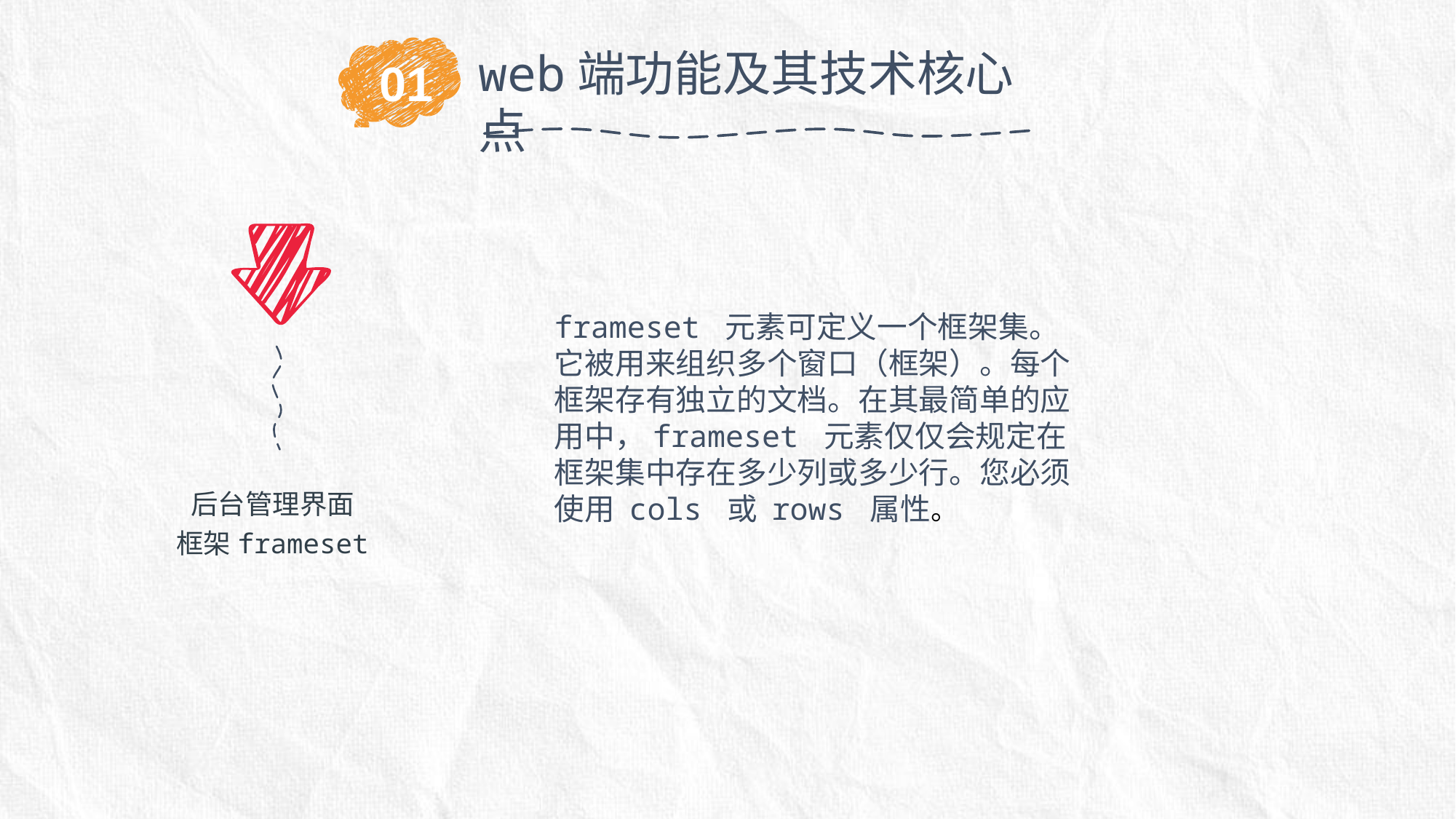

web端功能及其技术核心点

01

frameset 元素可定义一个框架集。它被用来组织多个窗口（框架）。每个框架存有独立的文档。在其最简单的应用中，frameset 元素仅仅会规定在框架集中存在多少列或多少行。您必须使用 cols 或 rows 属性。

后台管理界面
框架frameset